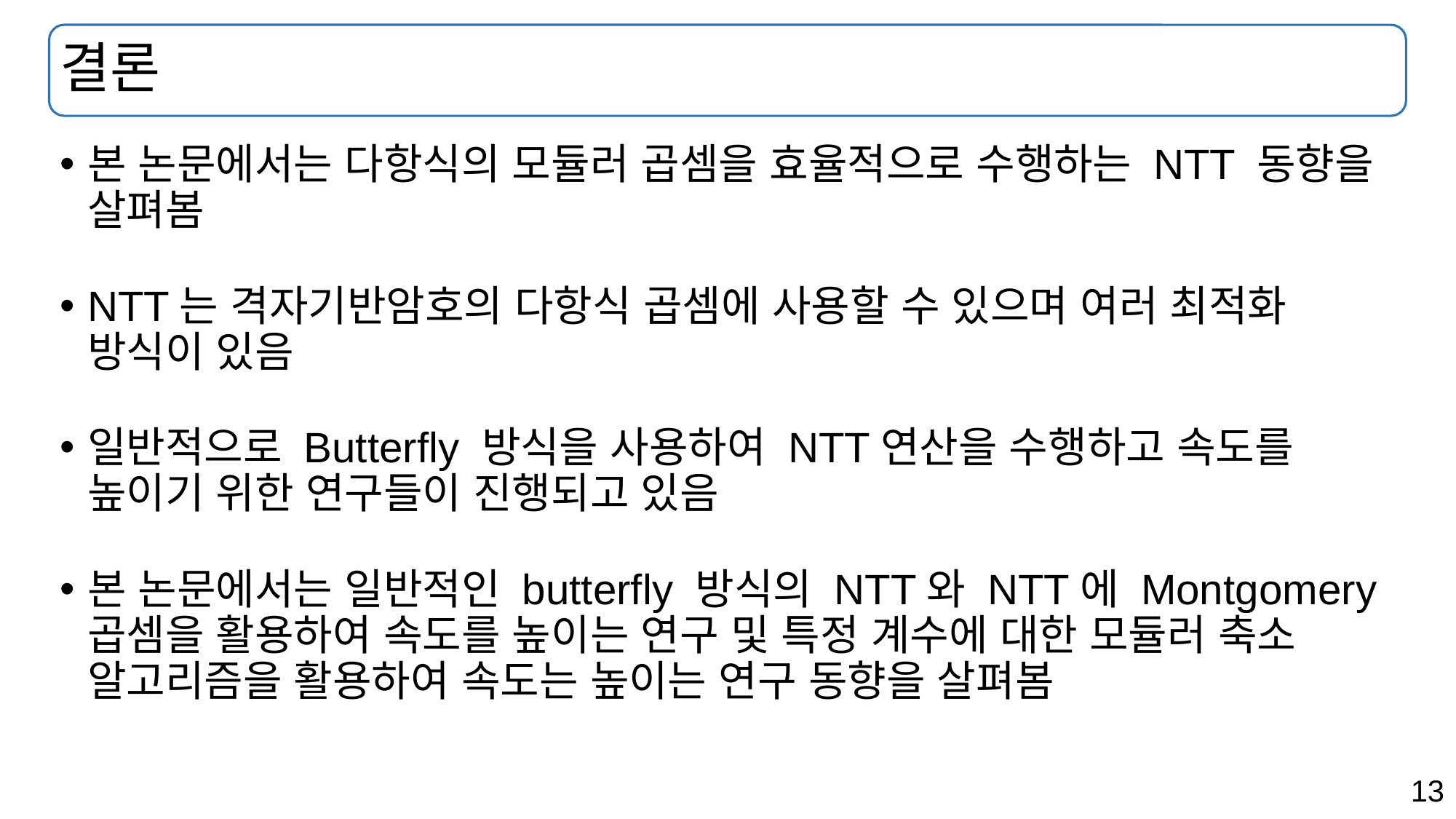

# 결론
본 논문에서는 다항식의 모듈러 곱셈을 효율적으로 수행하는 NTT 동향을 살펴봄

NTT는 격자기반암호의 다항식 곱셈에 사용할 수 있으며 여러 최적화 방식이 있음

일반적으로 Butterfly 방식을 사용하여 NTT연산을 수행하고 속도를 높이기 위한 연구들이 진행되고 있음

본 논문에서는 일반적인 butterfly 방식의 NTT와 NTT에 Montgomery 곱셈을 활용하여 속도를 높이는 연구 및 특정 계수에 대한 모듈러 축소 알고리즘을 활용하여 속도는 높이는 연구 동향을 살펴봄